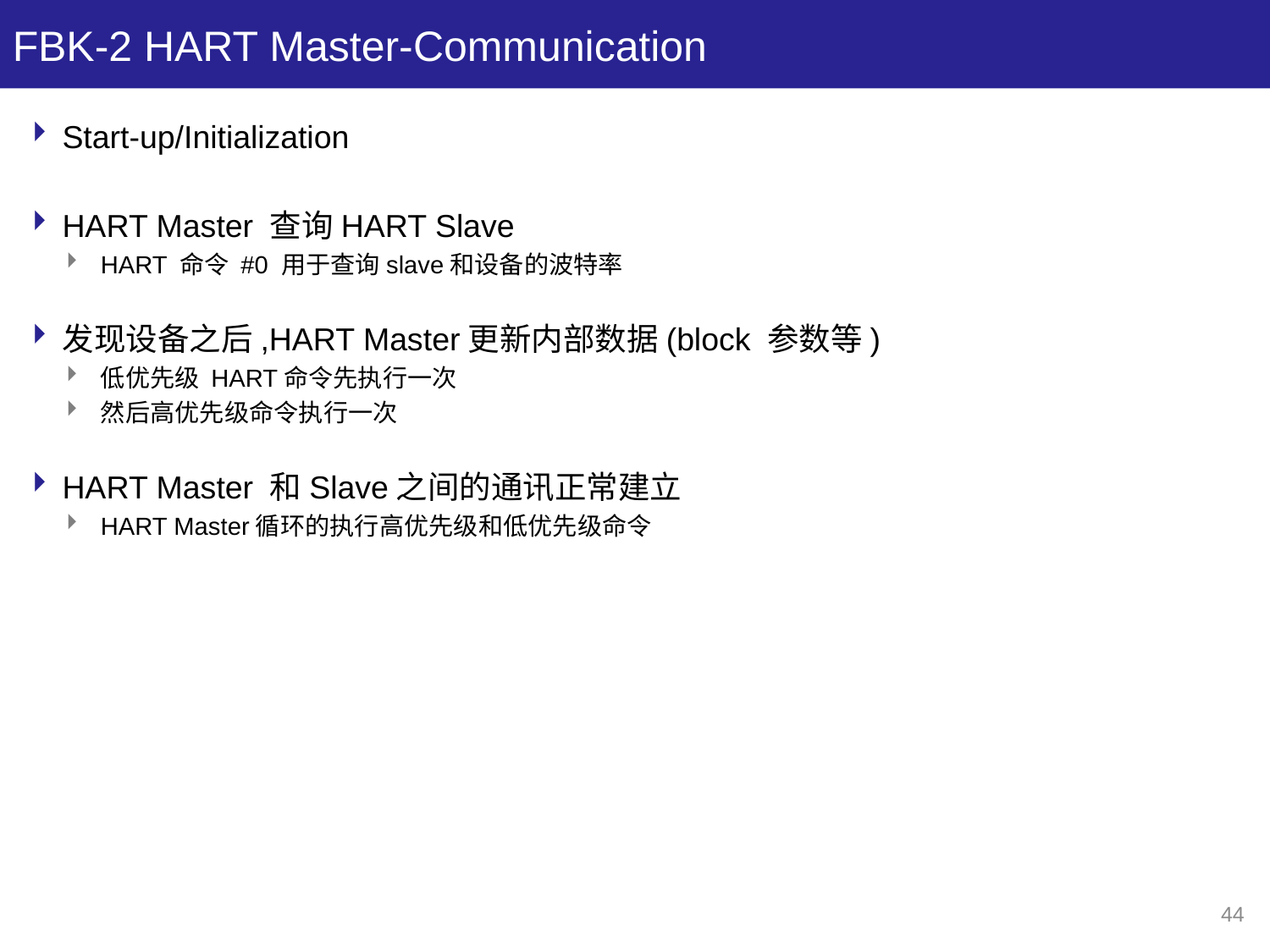

# FBK-2 HART Master-Communication
Start-up/Initialization

HART Master 查询HART Slave
HART 命令 #0 用于查询slave和设备的波特率

发现设备之后,HART Master更新内部数据(block 参数等)
低优先级 HART命令先执行一次
然后高优先级命令执行一次

HART Master 和Slave之间的通讯正常建立
HART Master循环的执行高优先级和低优先级命令

44